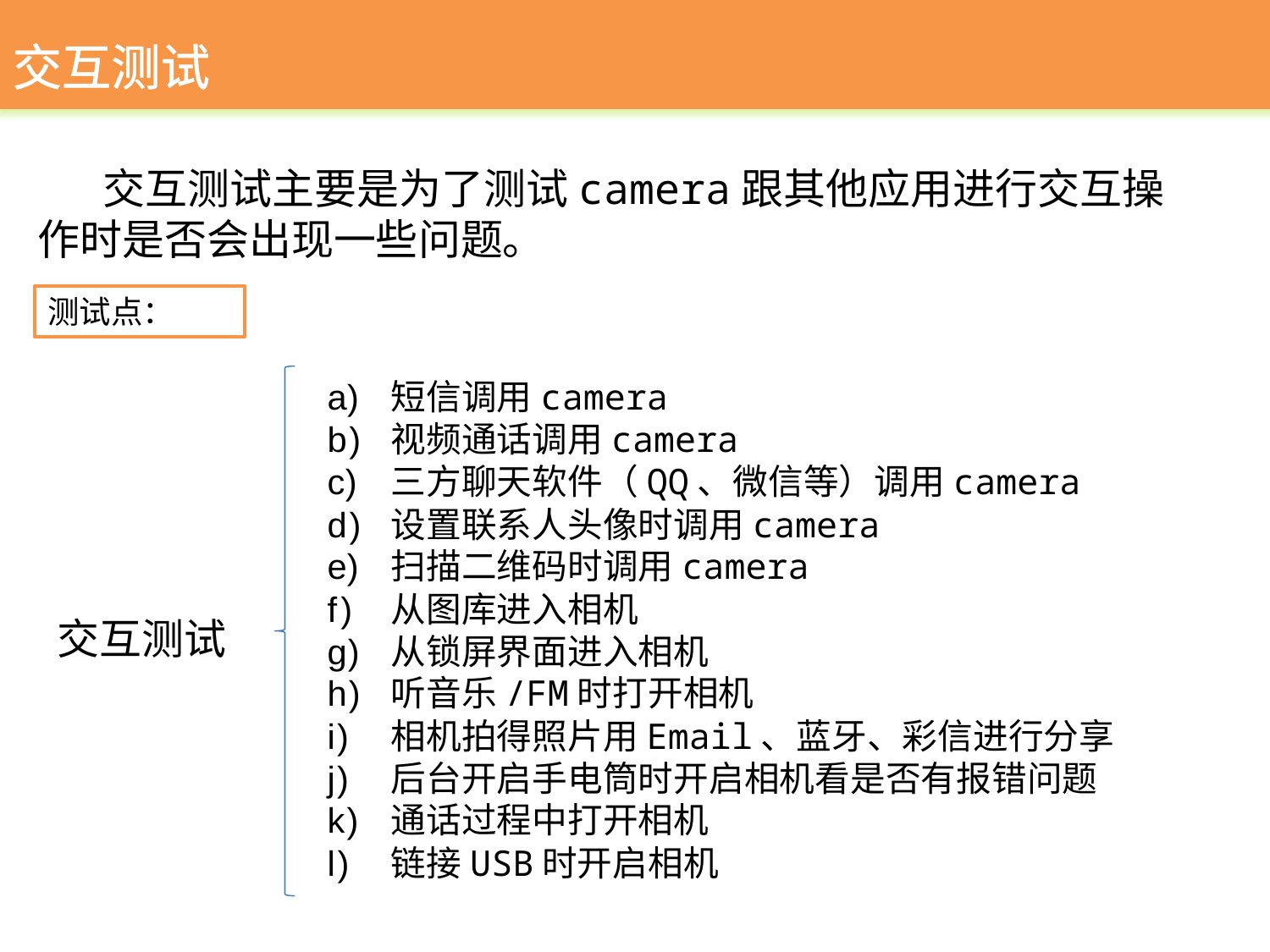

交互测试
        交互测试主要是为了测试camera跟其他应用进行交互操作时是否会出现一些问题。
测试点：

短信调用camera
视频通话调用camera
三方聊天软件（QQ、微信等）调用camera
设置联系人头像时调用camera
扫描二维码时调用camera
从图库进入相机
从锁屏界面进入相机
听音乐/FM时打开相机
相机拍得照片用Email、蓝牙、彩信进行分享
后台开启手电筒时开启相机看是否有报错问题
通话过程中打开相机
链接USB时开启相机
交互测试